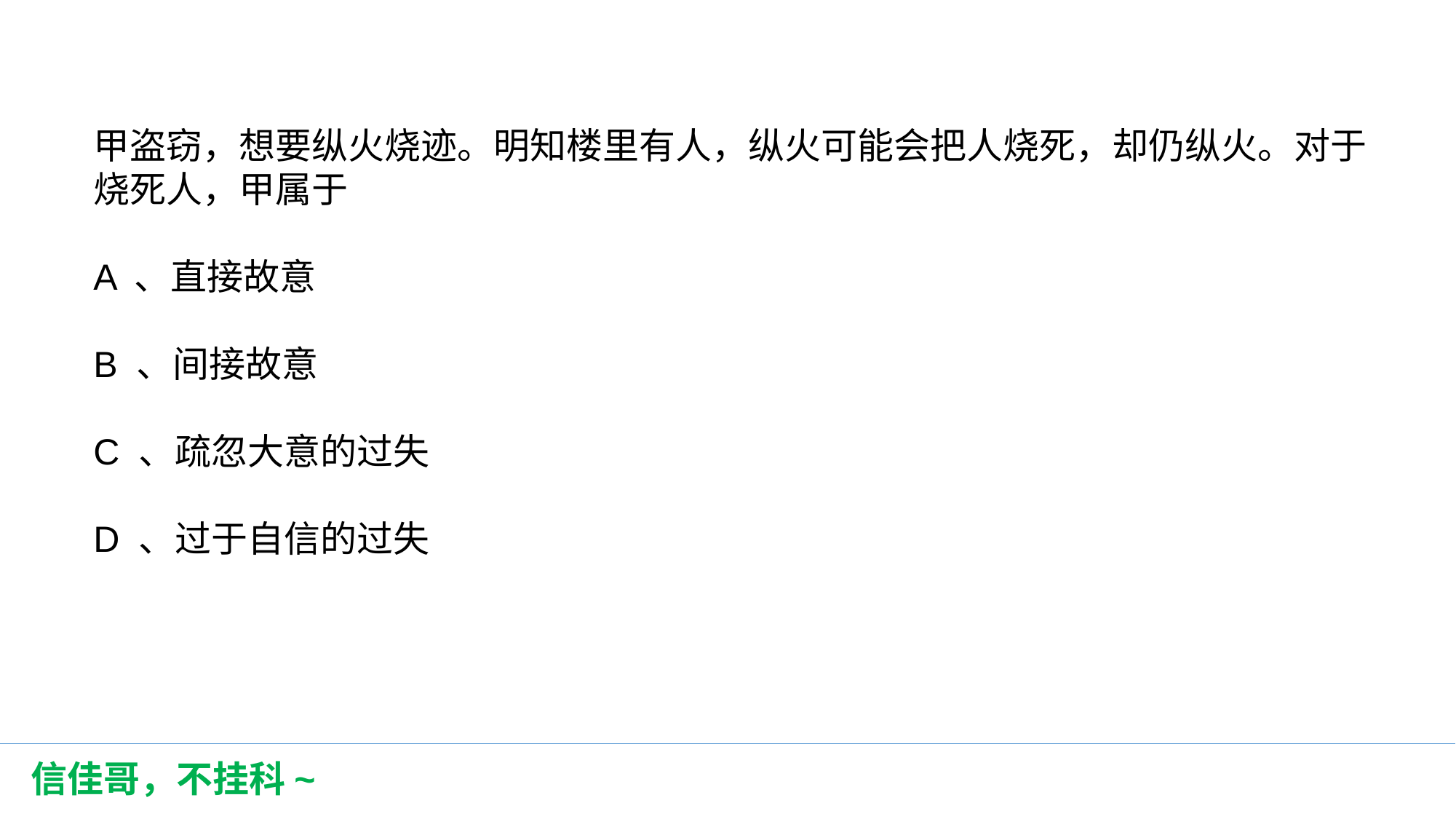

甲盗窃，想要纵火烧迹。明知楼里有人，纵火可能会把人烧死，却仍纵火。对于烧死人，甲属于

A 、直接故意

B 、间接故意

C 、疏忽大意的过失

D 、过于自信的过失